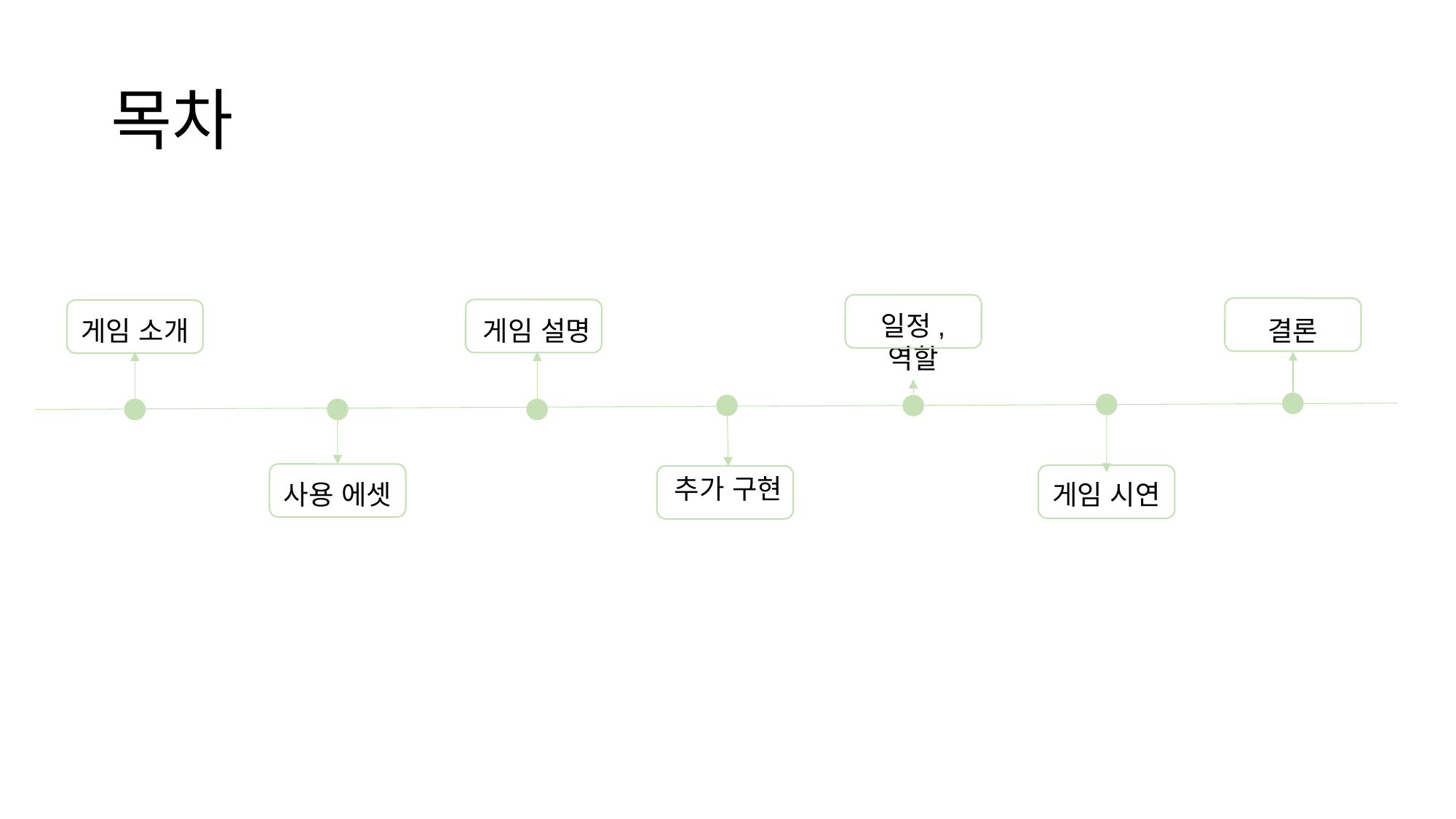

# 목차

일정, 역할
결론
게임 소개
게임 설명

추가 구현
사용 에셋
게임 시연